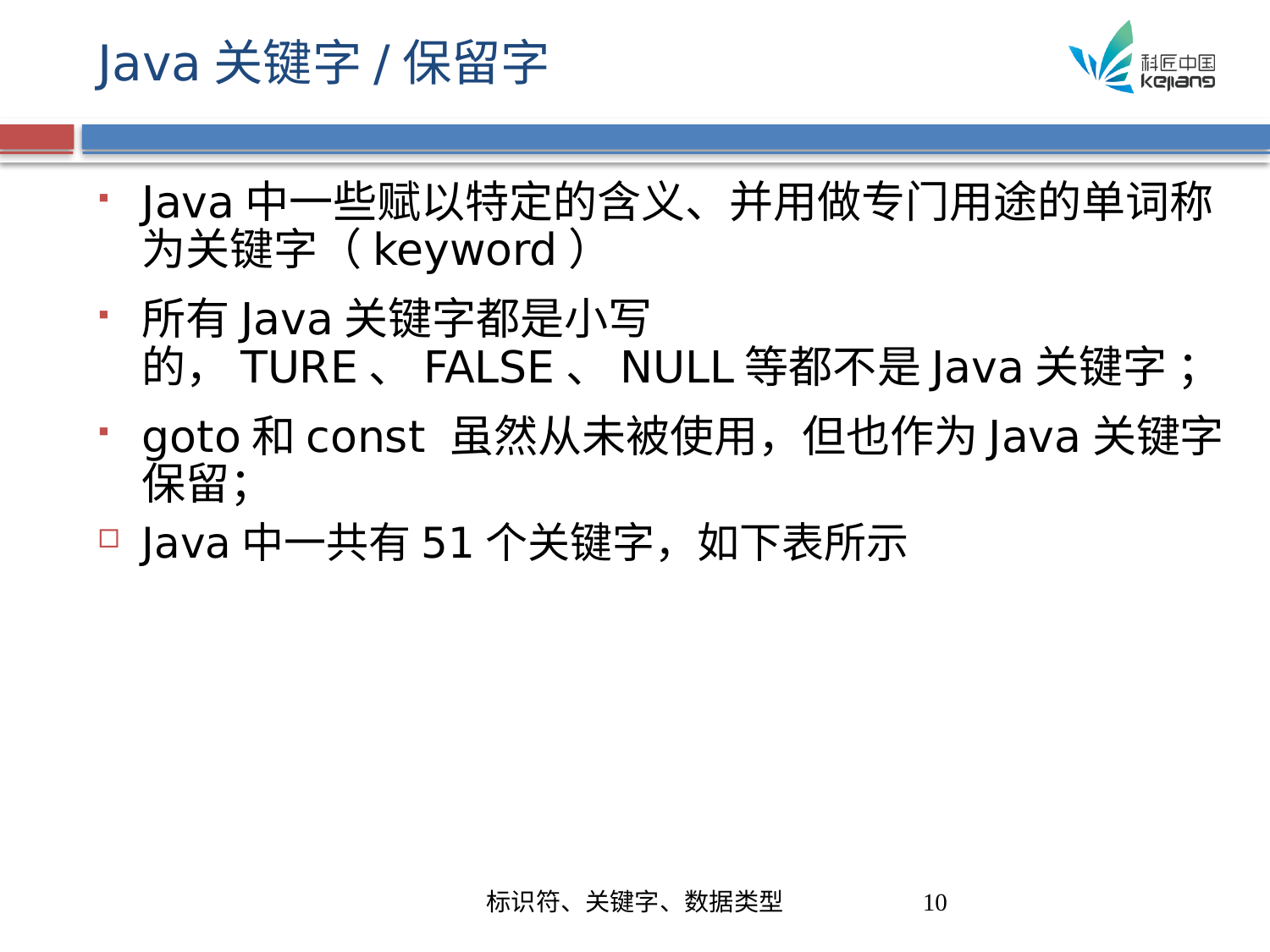

# Java关键字/保留字
Java中一些赋以特定的含义、并用做专门用途的单词称为关键字（keyword）
所有Java关键字都是小写的，TURE、FALSE、NULL等都不是Java关键字 ；
goto和const 虽然从未被使用，但也作为Java关键字保留；
Java中一共有51个关键字，如下表所示

标识符、关键字、数据类型
10